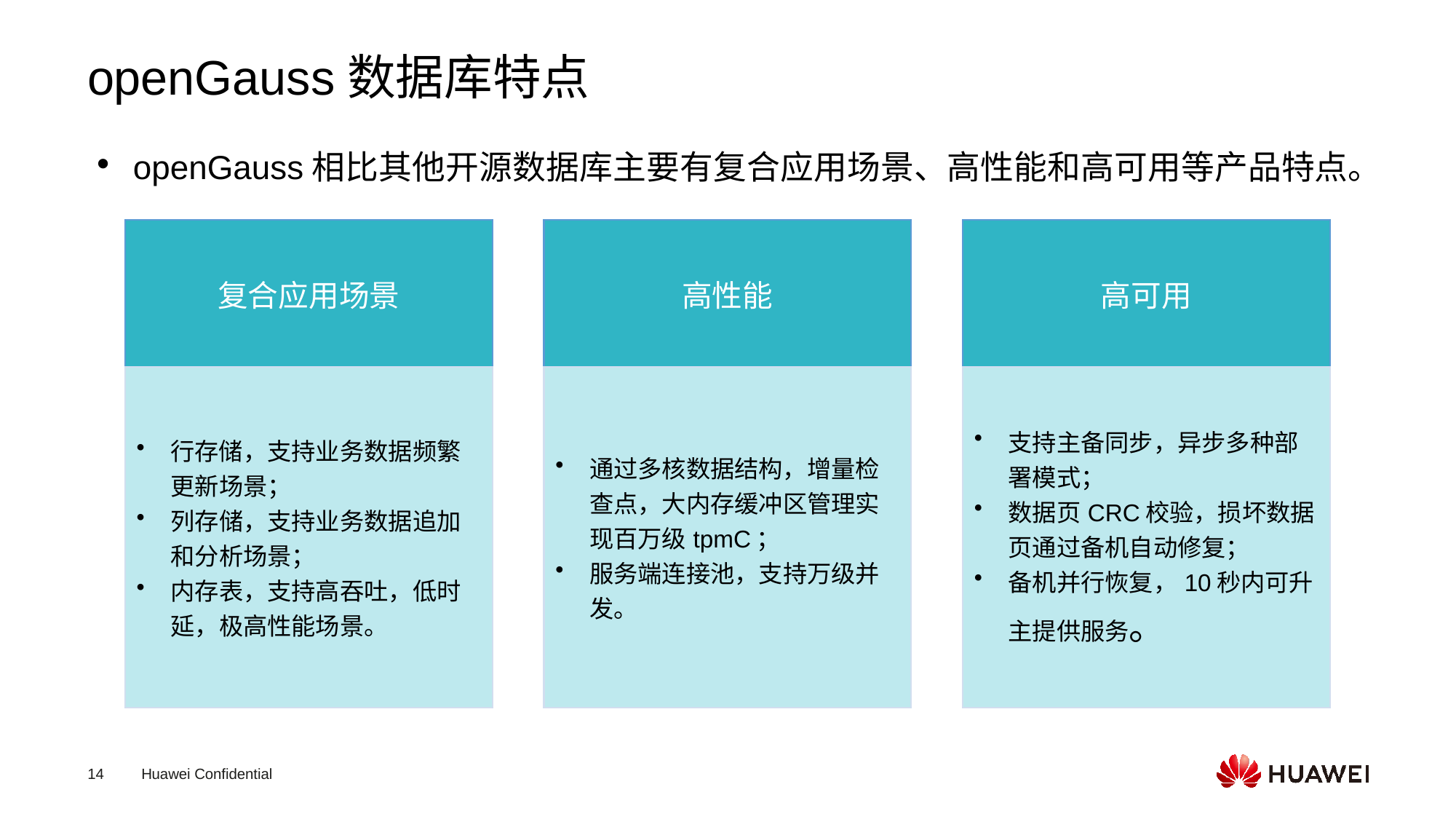

# openGauss数据库特点
openGauss相比其他开源数据库主要有复合应用场景、高性能和高可用等产品特点。
复合应用场景
行存储，支持业务数据频繁更新场景；
列存储，支持业务数据追加和分析场景；
高性能
通过多核数据结构，增量检查点，大内存缓冲区管理实现百万级tpmC；
服务端连接池，支持万级并发。
高可用
支持主备同步，异步多种部署模式；
数据页CRC校验，损坏数据页通过备机自动修复；
内存表，支持高吞吐，低时延，极高性能场景。
备机并行恢复，10秒内可升主提供服务。